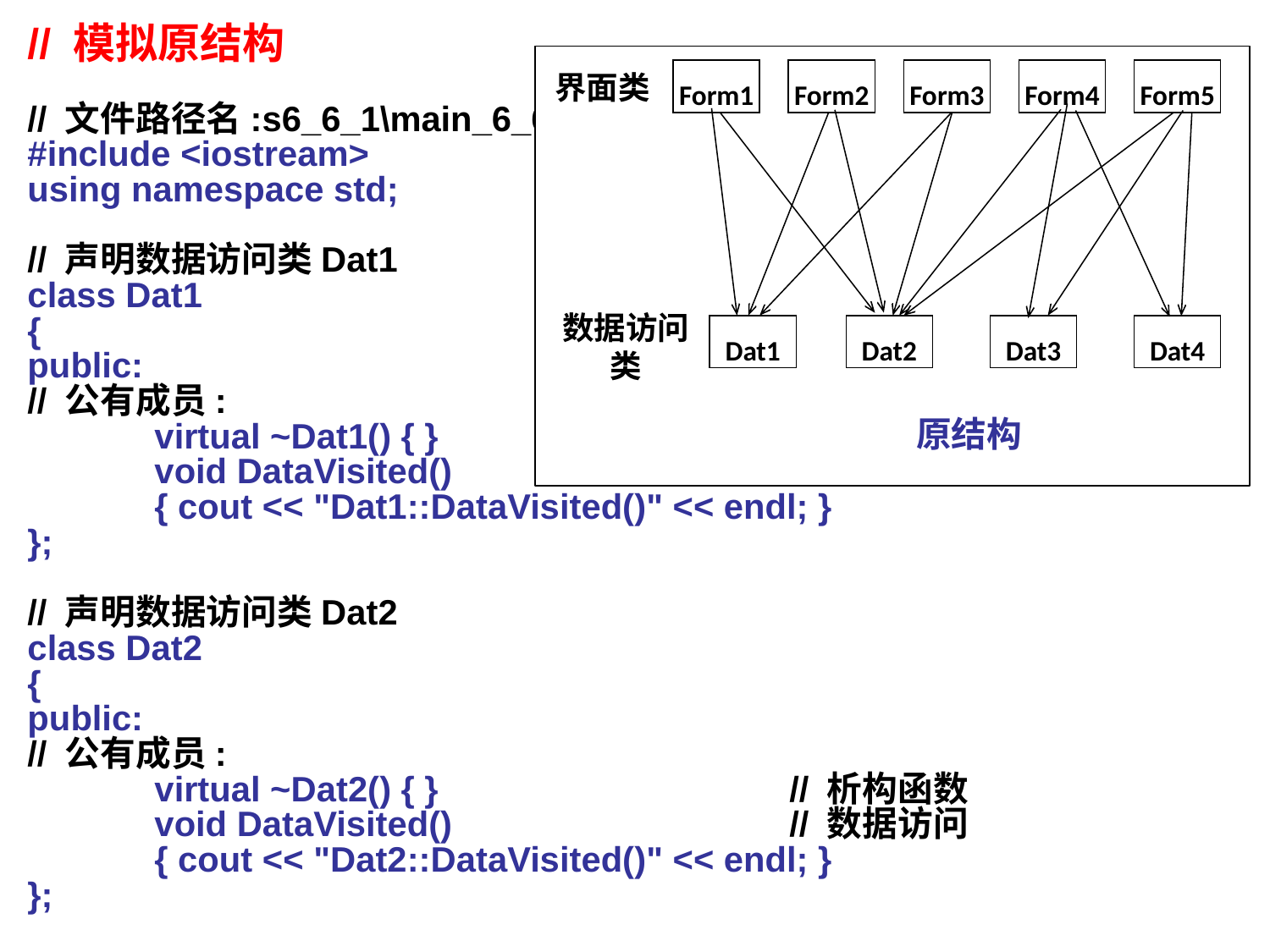

// 模拟原结构

// 文件路径名:s6_6_1\main_6_6_1.cpp
#include <iostream>               			// 编译预处理命令
using namespace std;				// 使用命名空间std

// 声明数据访问类Dat1
class Dat1
{
public:
// 公有成员:
	virtual ~Dat1() { }			// 析构函数
	void DataVisited() 			// 数据访问
	{ cout << "Dat1::DataVisited()" << endl; }
};

// 声明数据访问类Dat2
class Dat2
{
public:
// 公有成员:
	virtual ~Dat2() { }			// 析构函数
	void DataVisited() 			// 数据访问
	{ cout << "Dat2::DataVisited()" << endl; }
};

Form1
Form2
Form3
Form4
Form5

Dat1
Dat2
Dat3
Dat4
界面类
数据访问类
原结构